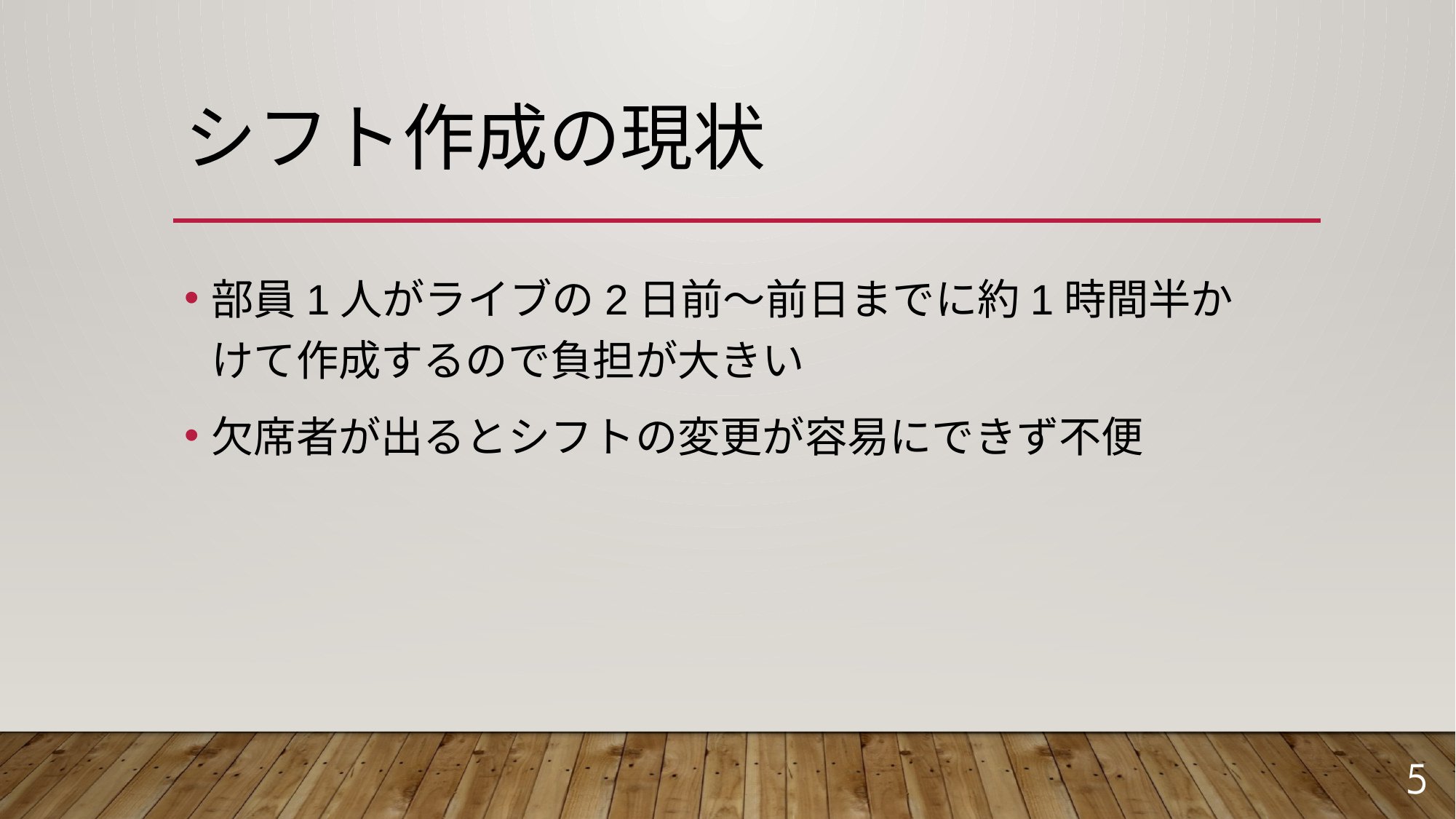

# シフト作成の現状
部員1人がライブの2日前～前日までに約1時間半かけて作成するので負担が大きい
欠席者が出るとシフトの変更が容易にできず不便
5